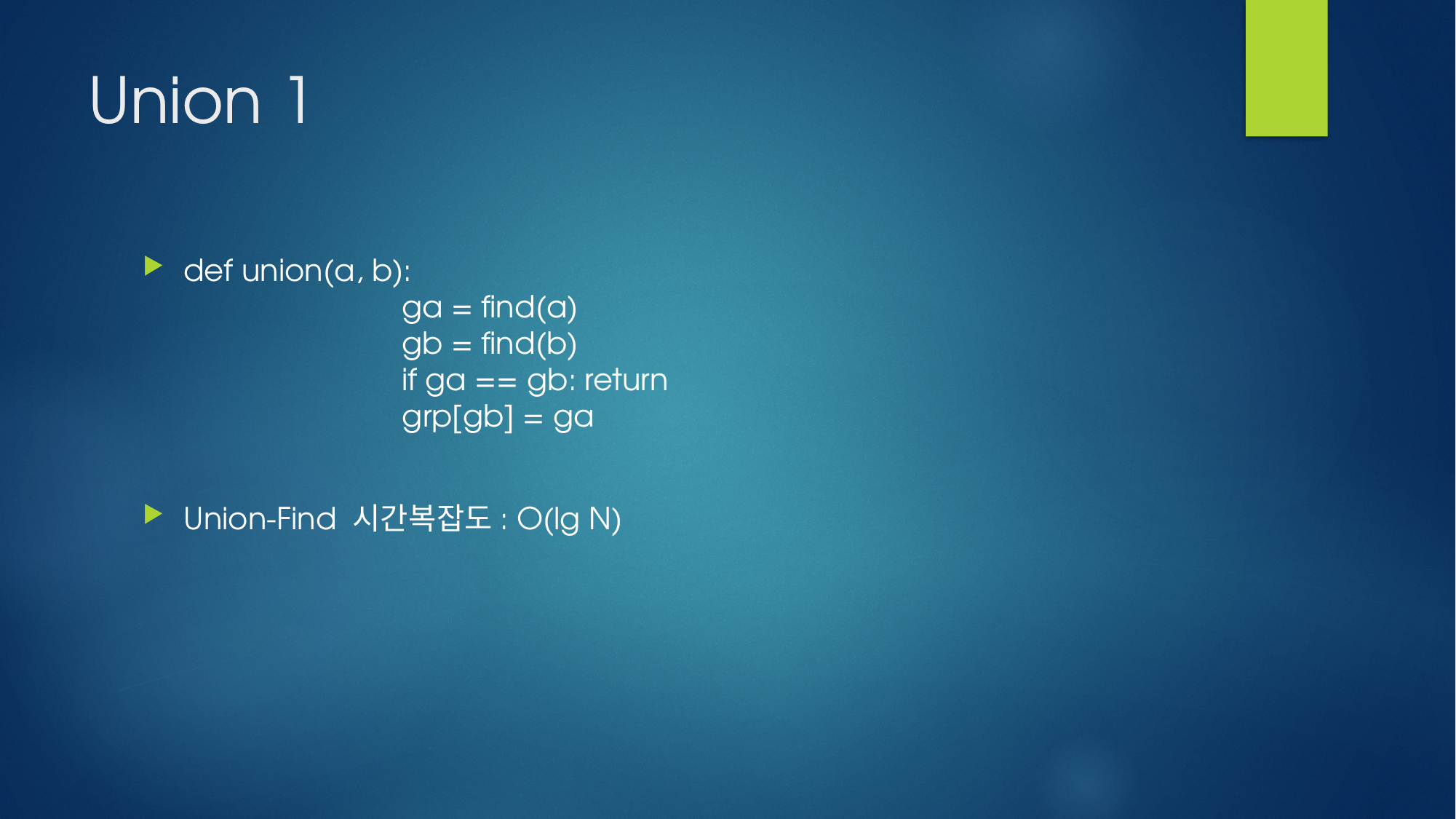

# Union 1
def union(a, b):
		ga = find(a)
		gb = find(b)
		if ga == gb: return
		grp[gb] = ga

Union-Find 시간복잡도: O(lg N)